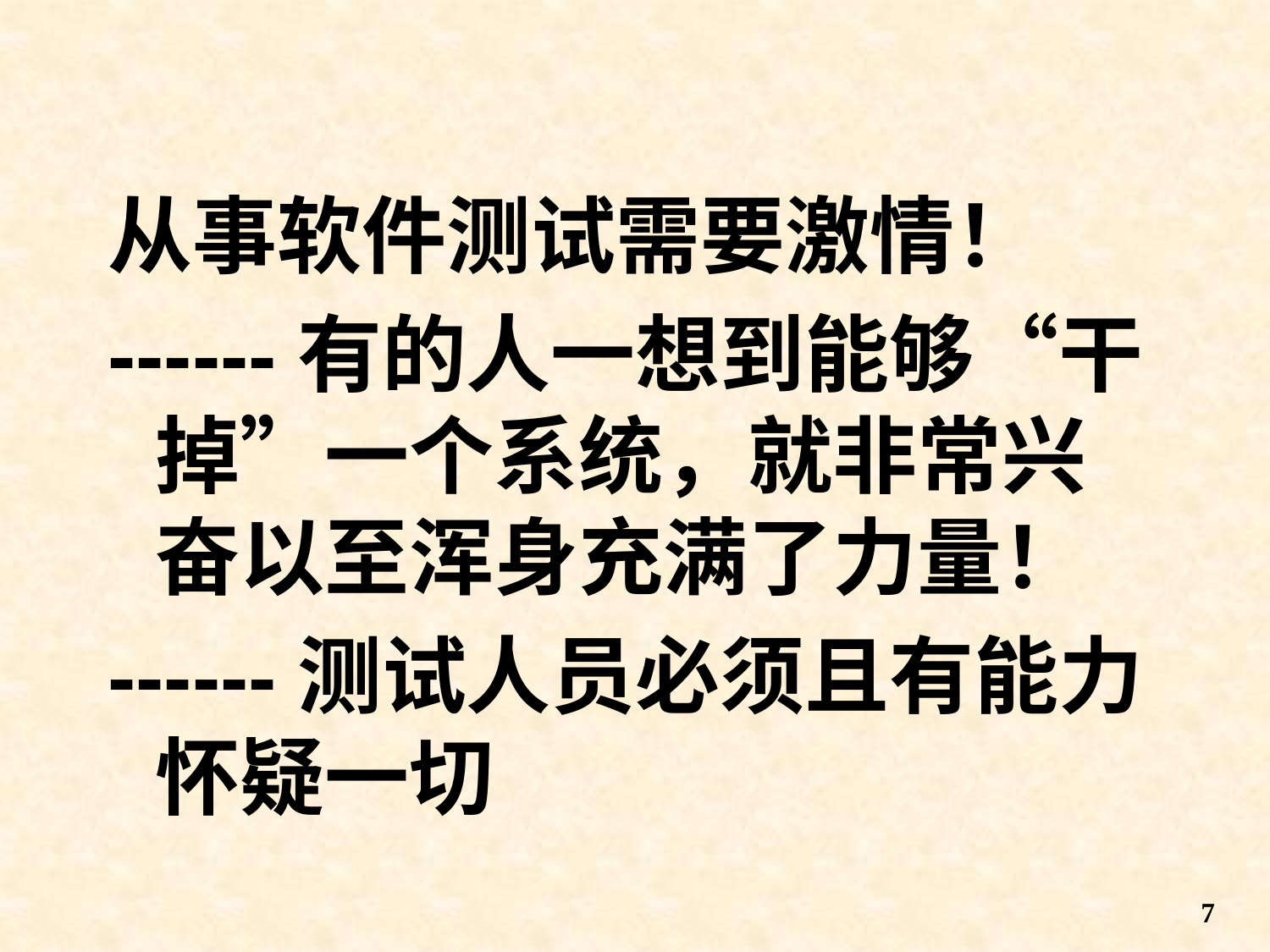

从事软件测试需要激情！
------有的人一想到能够“干掉”一个系统，就非常兴奋以至浑身充满了力量！
------测试人员必须且有能力怀疑一切
7